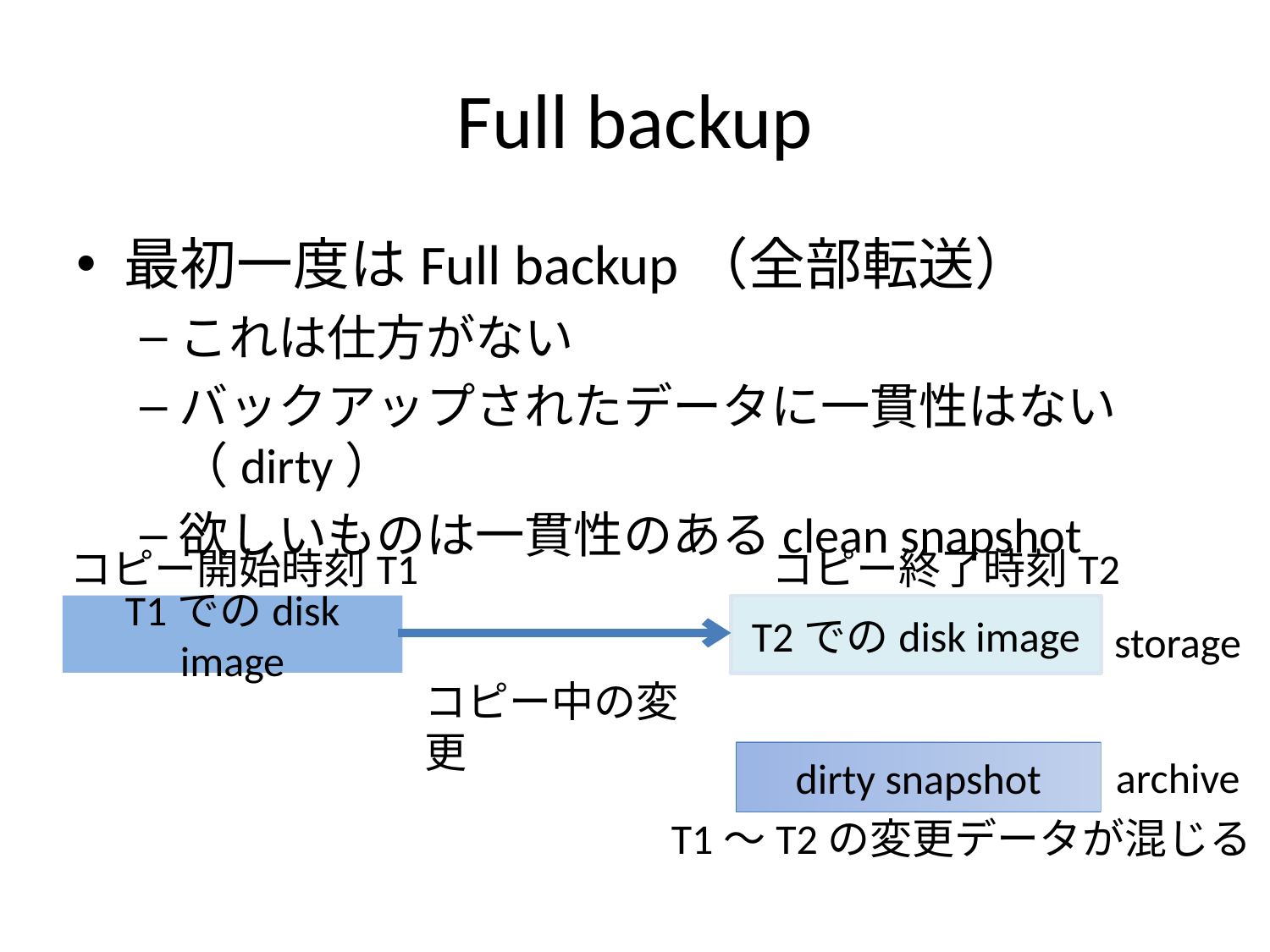

# Full backup
最初一度はFull backup（全部転送）
これは仕方がない
バックアップされたデータに一貫性はない（dirty）
欲しいものは一貫性のあるclean snapshot
コピー開始時刻T1                                    コピー終了時刻T2
T1でのdisk image
T2でのdisk image
storage
コピー中の変更
dirty snapshot
archive
T1～T2の変更データが混じる